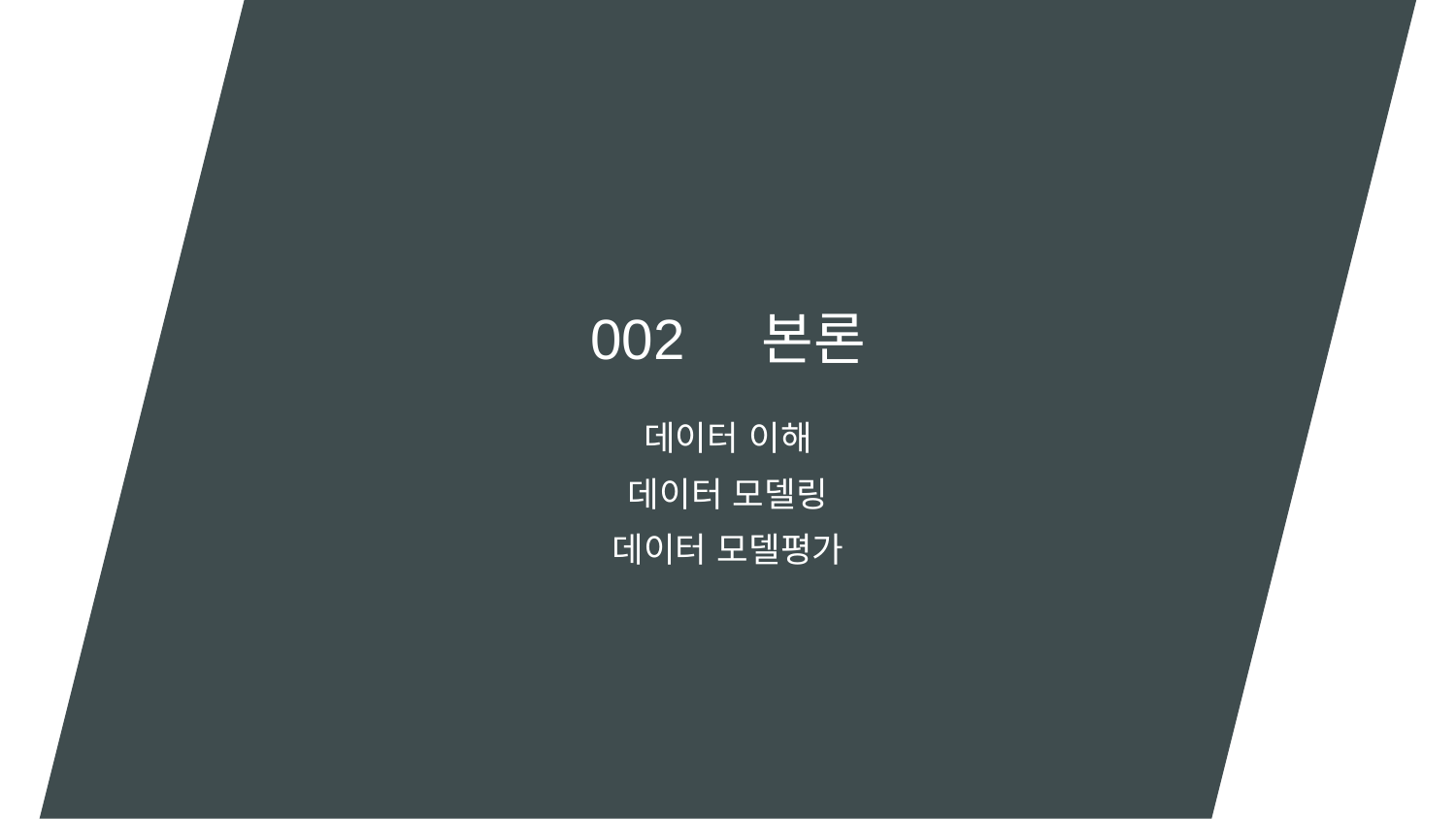

002    본론
데이터 이해
데이터 모델링
데이터 모델평가